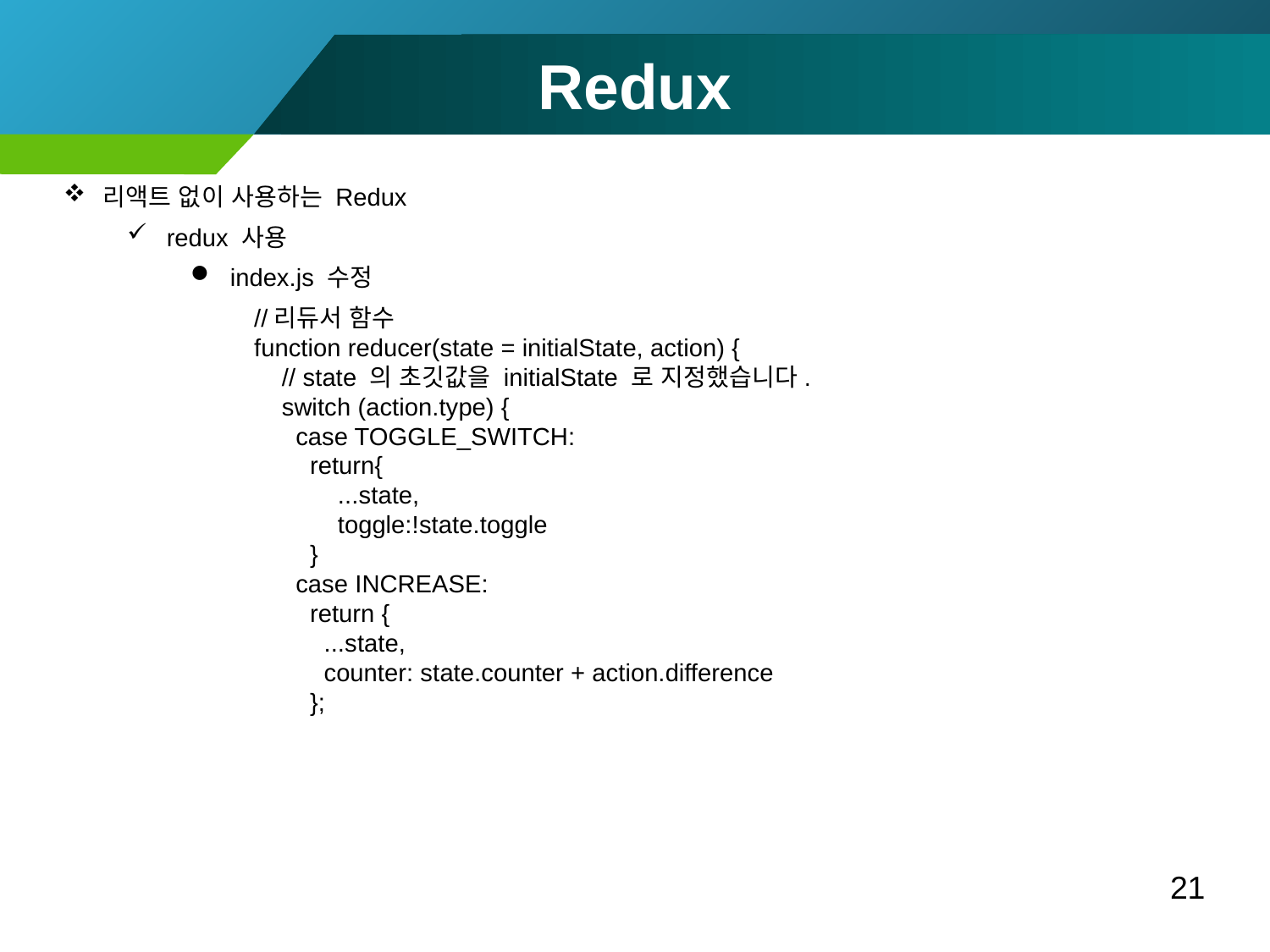

Redux
리액트 없이 사용하는 Redux
redux 사용
index.js 수정
//리듀서 함수
function reducer(state = initialState, action) {
    // state 의 초깃값을 initialState 로 지정했습니다.
    switch (action.type) {
      case TOGGLE_SWITCH:
        return{
            ...state,
            toggle:!state.toggle
        }
      case INCREASE:
        return {
          ...state,
          counter: state.counter + action.difference
        };
21